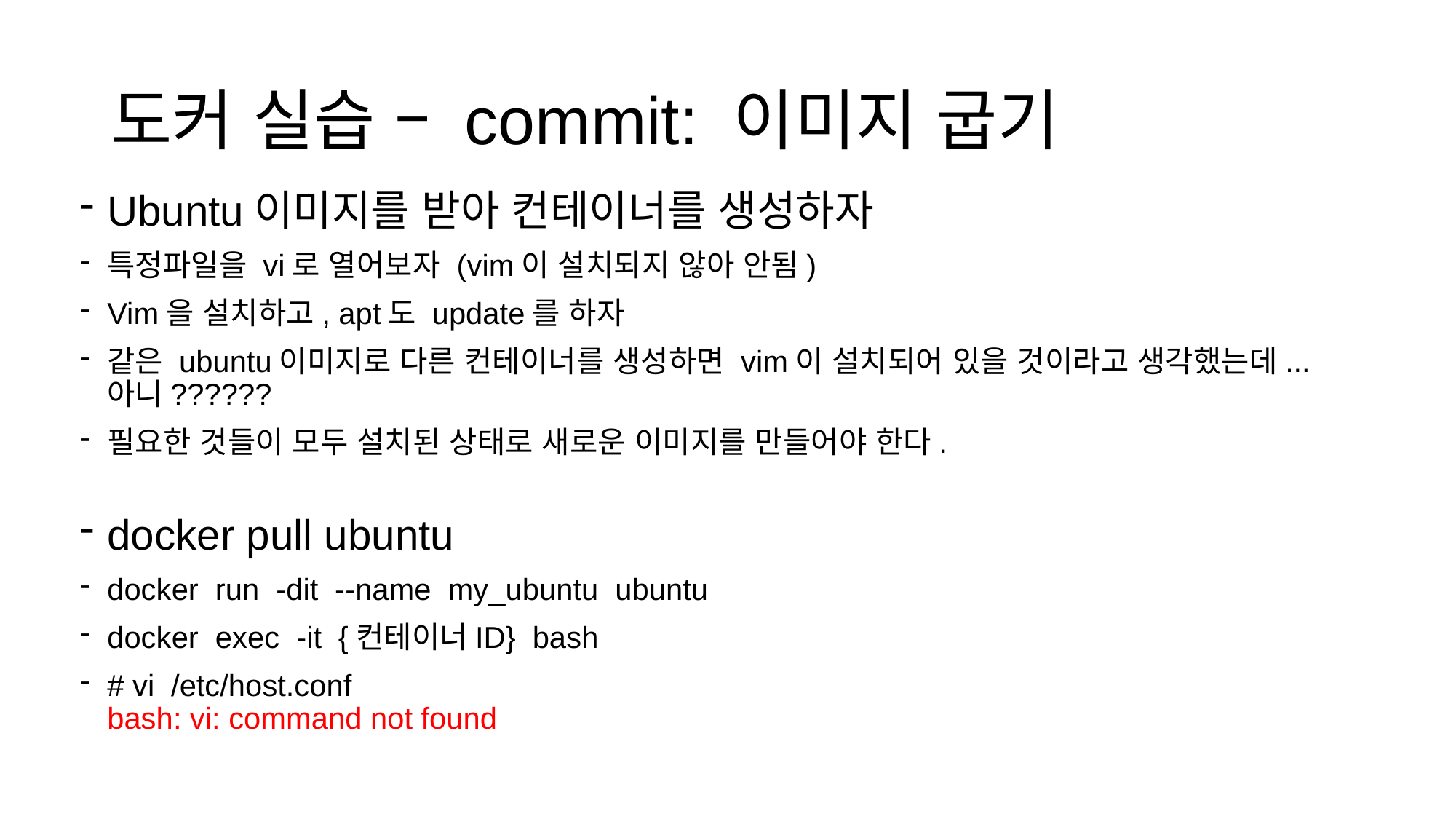

# 도커 실습 – commit: 이미지 굽기
Ubuntu이미지를 받아 컨테이너를 생성하자
특정파일을 vi로 열어보자 (vim이 설치되지 않아 안됨)
Vim을 설치하고, apt도 update를 하자
같은 ubuntu이미지로 다른 컨테이너를 생성하면 vim이 설치되어 있을 것이라고 생각했는데...
아니??????
필요한 것들이 모두 설치된 상태로 새로운 이미지를 만들어야 한다.

docker pull ubuntu
docker  run  -dit  --name  my_ubuntu  ubuntu
docker  exec  -it  {컨테이너ID}  bash
# vi  /etc/host.conf bash: vi: command not found